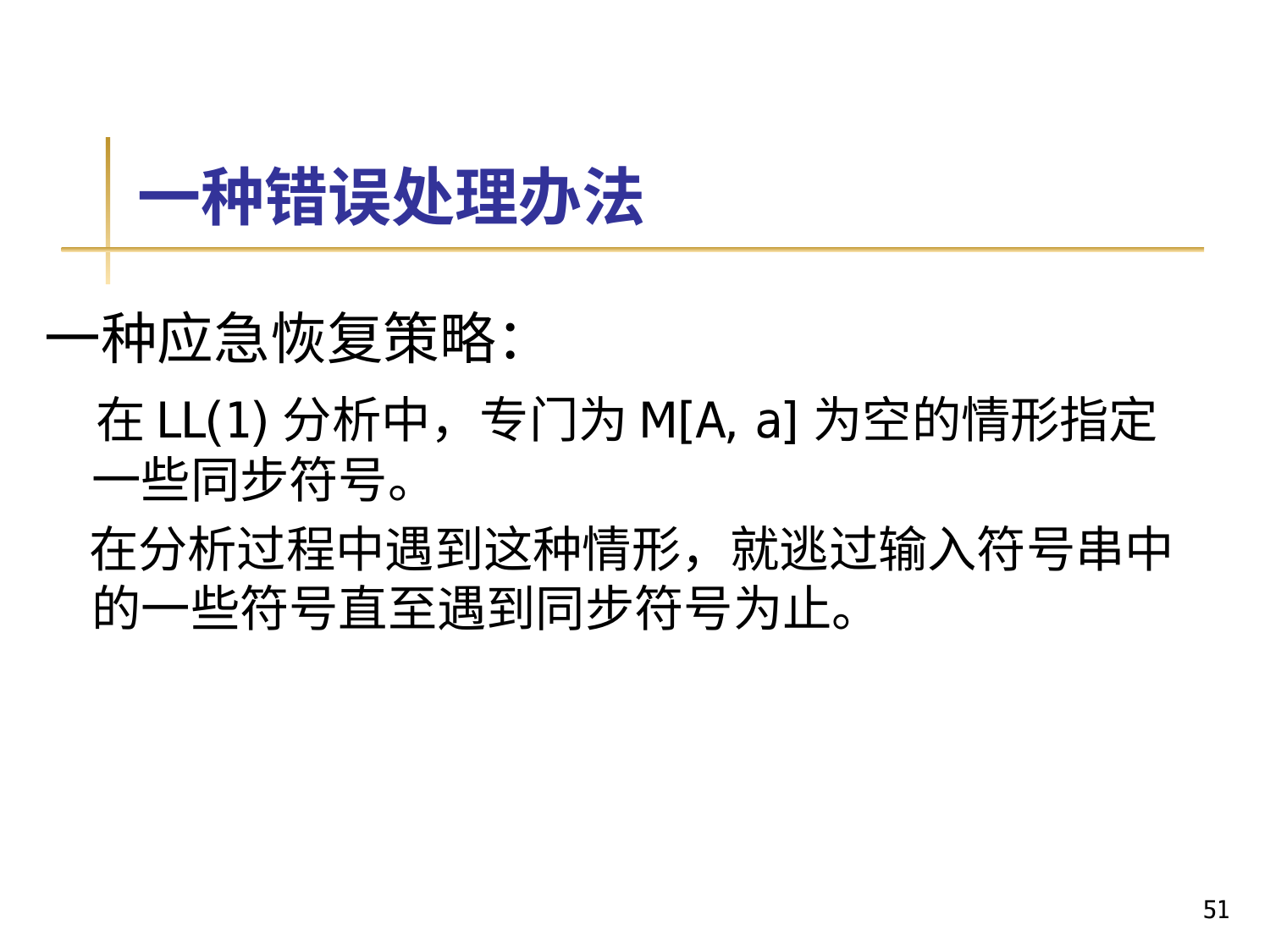

# 一种错误处理办法
一种应急恢复策略：
   在LL(1)分析中，专门为M[A, a]为空的情形指定一些同步符号。
   在分析过程中遇到这种情形，就逃过输入符号串中的一些符号直至遇到同步符号为止。

51